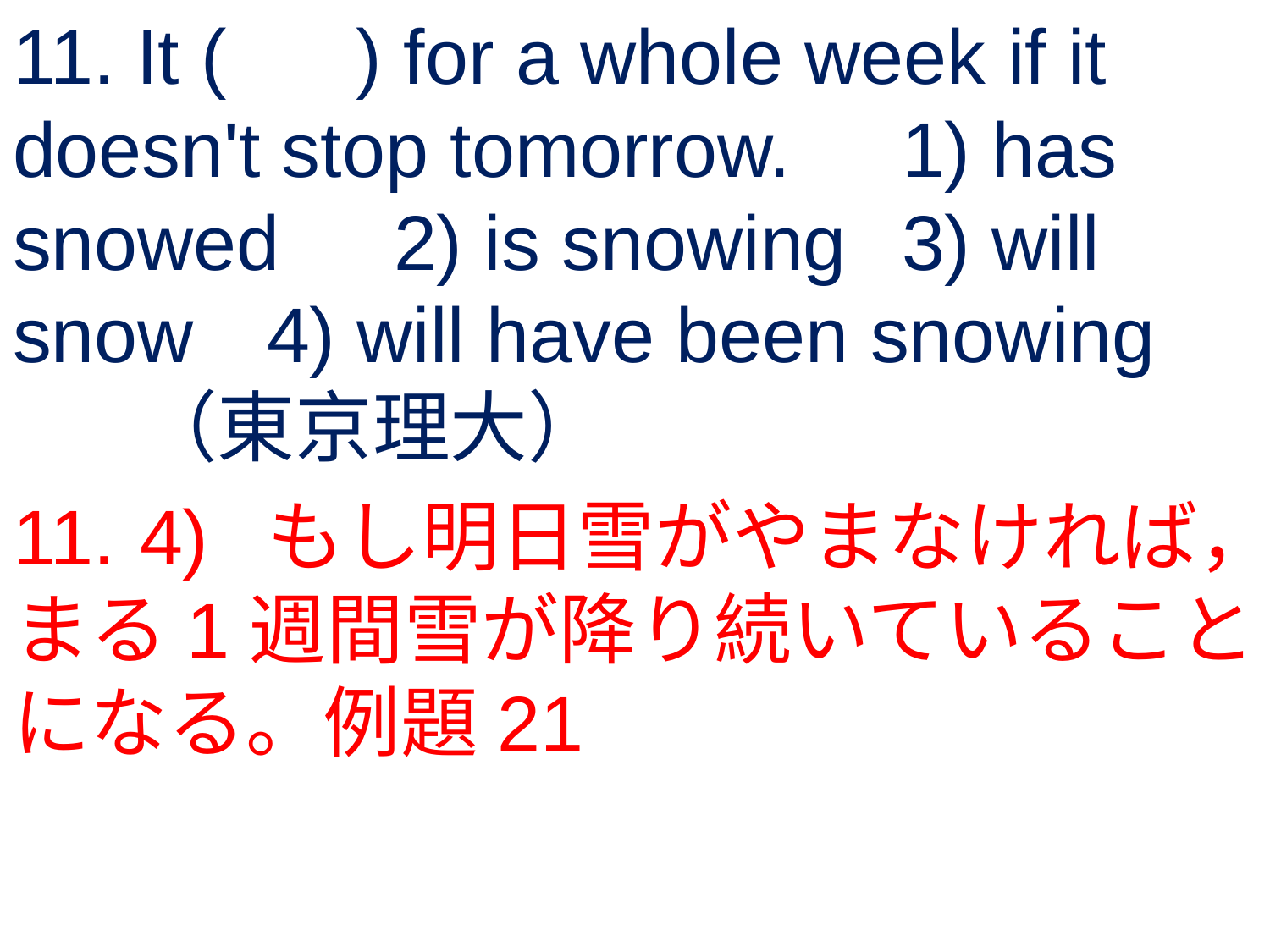

# 11. It (      ) for a whole week if it doesn't stop tomorrow.	1) has snowed	2) is snowing	3) will snow	4) will have been snowing	（東京理大）
11.	4) 	もし明日雪がやまなければ，まる1週間雪が降り続いていることになる。例題21